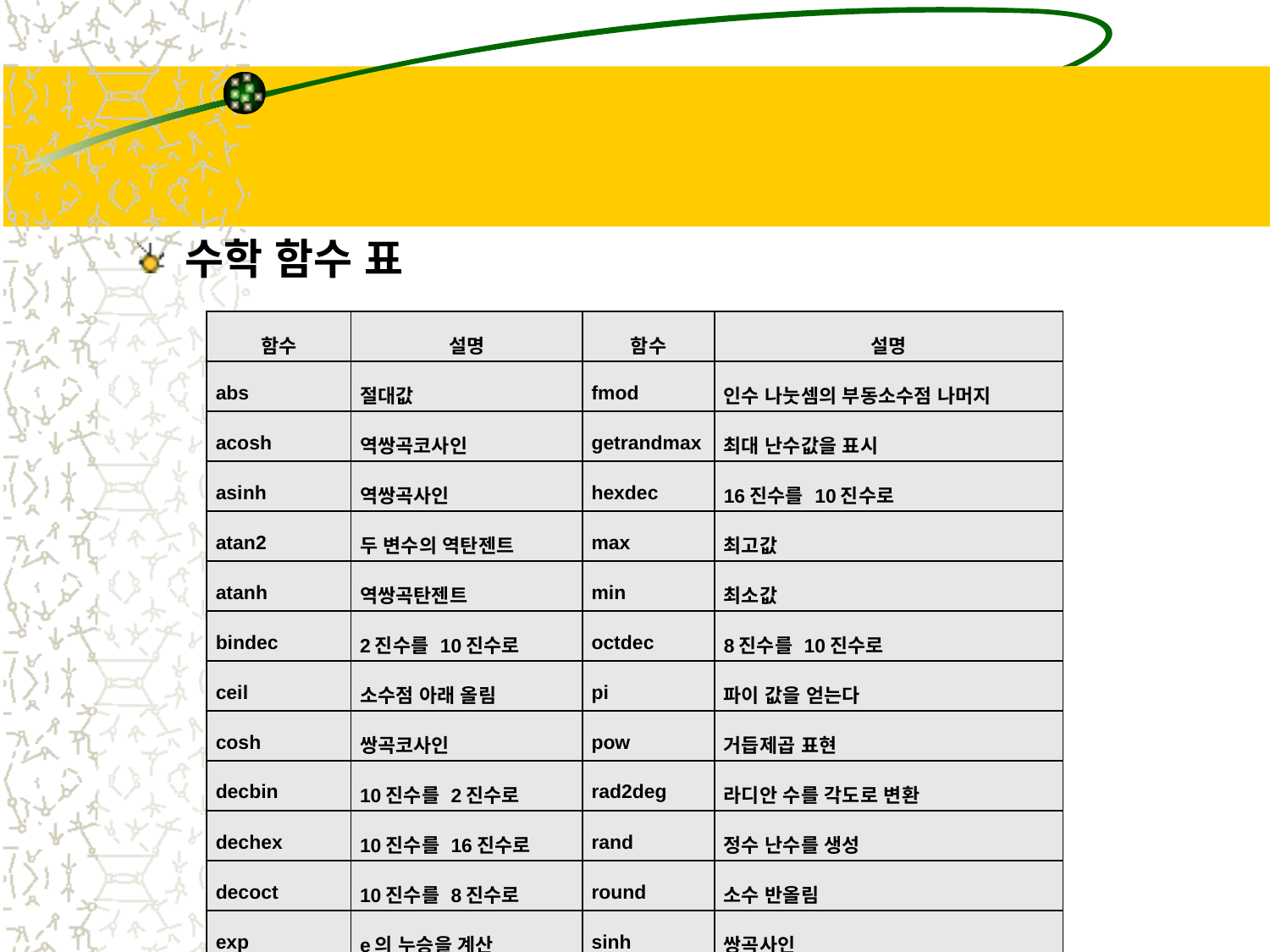

#
수학 함수 표

| 함수 | 설명 | 함수 | 설명 |
| --- | --- | --- | --- |
| abs | 절대값 | fmod | 인수 나눗셈의 부동소수점 나머지 |
| acosh | 역쌍곡코사인 | getrandmax | 최대 난수값을 표시 |
| asinh | 역쌍곡사인 | hexdec | 16진수를 10진수로 |
| atan2 | 두 변수의 역탄젠트 | max | 최고값 |
| atanh | 역쌍곡탄젠트 | min | 최소값 |
| bindec | 2진수를 10진수로 | octdec | 8진수를 10진수로 |
| ceil | 소수점 아래 올림 | pi | 파이 값을 얻는다 |
| cosh | 쌍곡코사인 | pow | 거듭제곱 표현 |
| decbin | 10진수를 2진수로 | rad2deg | 라디안 수를 각도로 변환 |
| dechex | 10진수를 16진수로 | rand | 정수 난수를 생성 |
| decoct | 10진수를 8진수로 | round | 소수 반올림 |
| exp | e의 누승을 계산 | sinh | 쌍곡사인 |
| floor | 소수점 아래 내림 | tanh | 쌍곡탄젠트 |